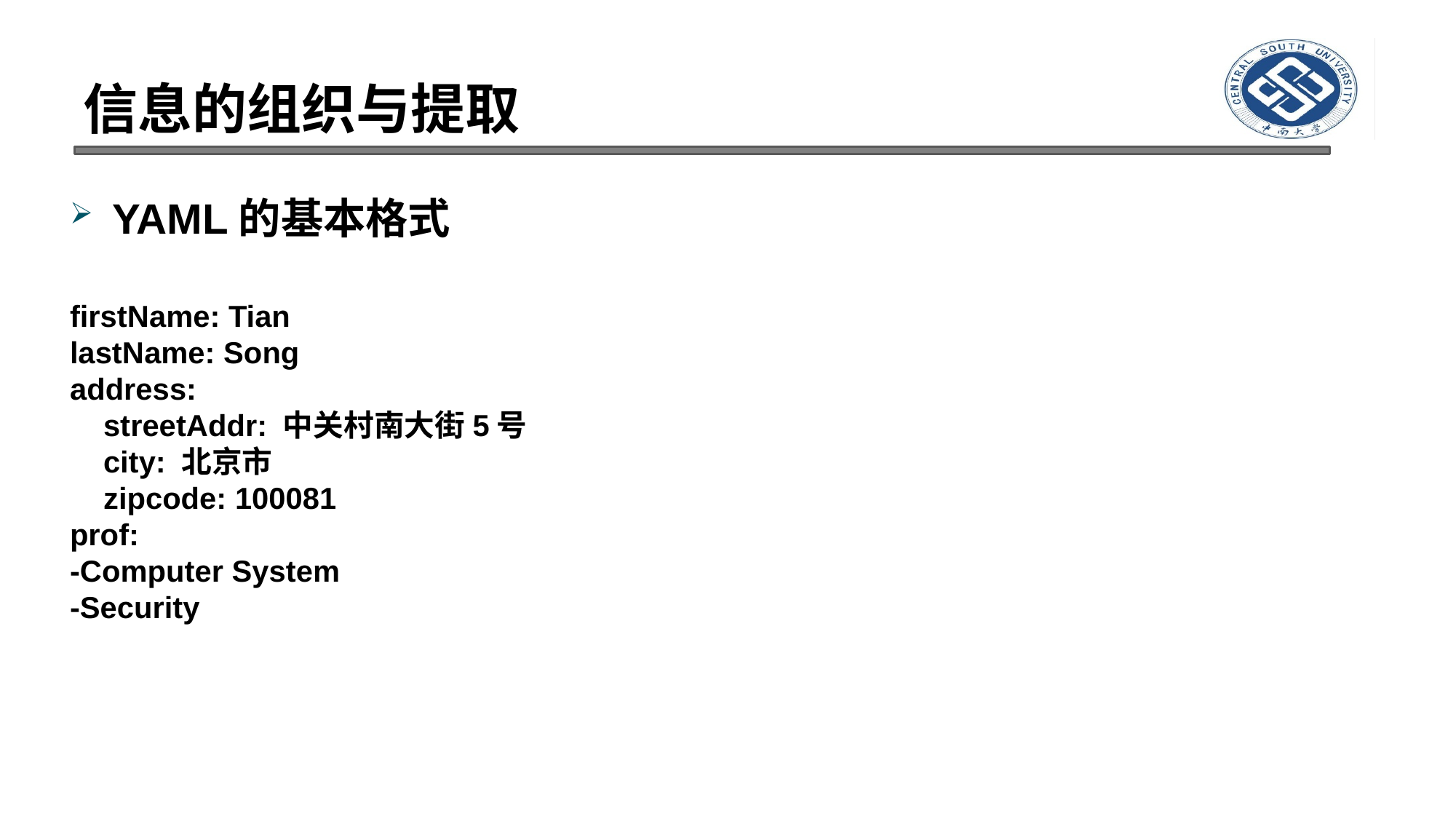

# 信息的组织与提取
YAML的基本格式

firstName: Tian
lastName: Song
address:
    streetAddr: 中关村南大街5号
    city: 北京市
    zipcode: 100081
prof:
-Computer System
-Security